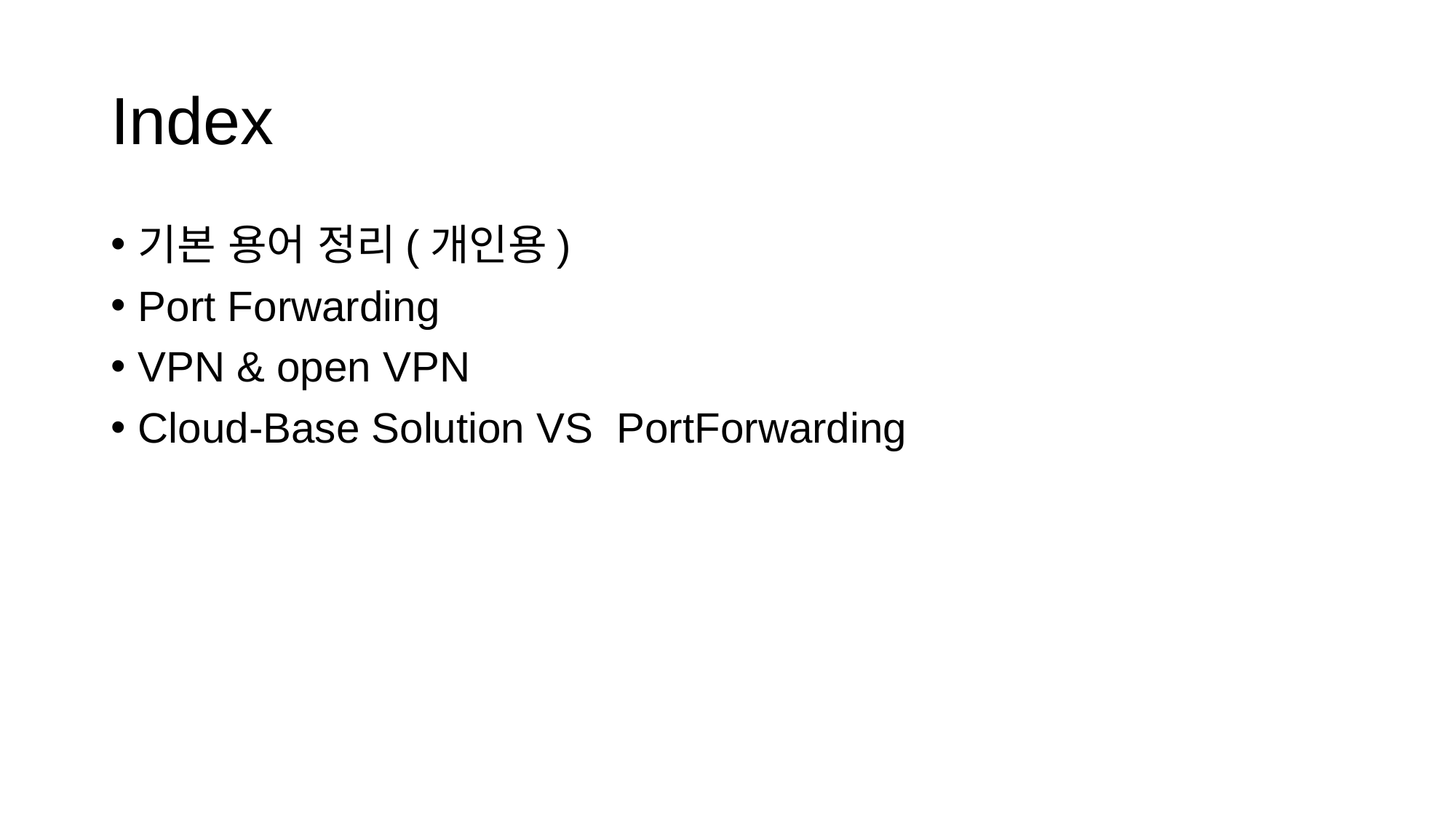

# Index
기본 용어 정리(개인용)
Port Forwarding
VPN & open VPN
Cloud-Base Solution VS  PortForwarding